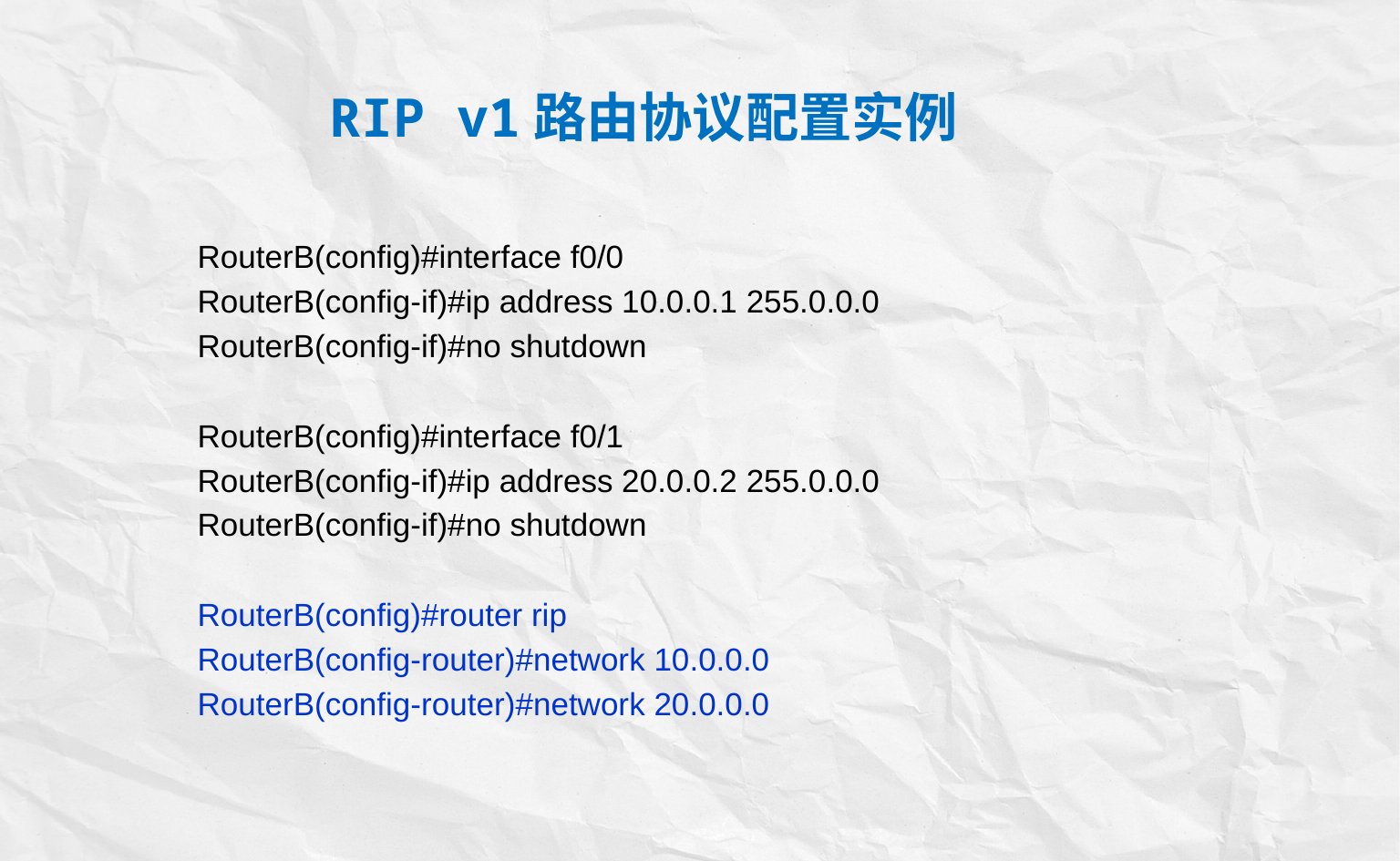

# RIP v1路由协议配置实例
RouterB(config)#interface f0/0
RouterB(config-if)#ip address 10.0.0.1 255.0.0.0
RouterB(config-if)#no shutdown

RouterB(config)#interface f0/1
RouterB(config-if)#ip address 20.0.0.2 255.0.0.0
RouterB(config-if)#no shutdown

RouterB(config)#router rip
RouterB(config-router)#network 10.0.0.0
RouterB(config-router)#network 20.0.0.0